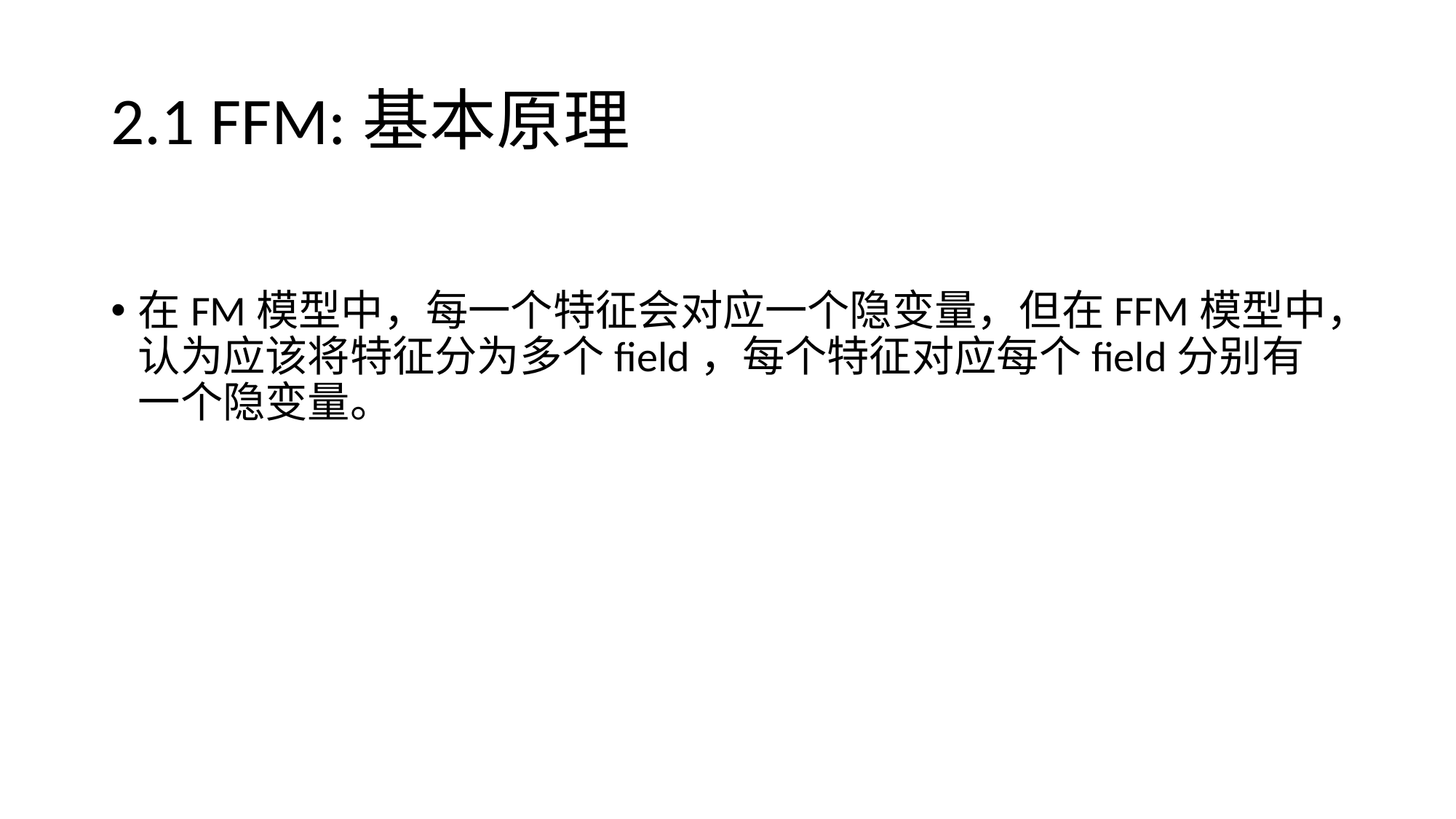

# 2.1 FFM:基本原理

在FM模型中，每一个特征会对应一个隐变量，但在FFM模型中，认为应该将特征分为多个field，每个特征对应每个field分别有一个隐变量。